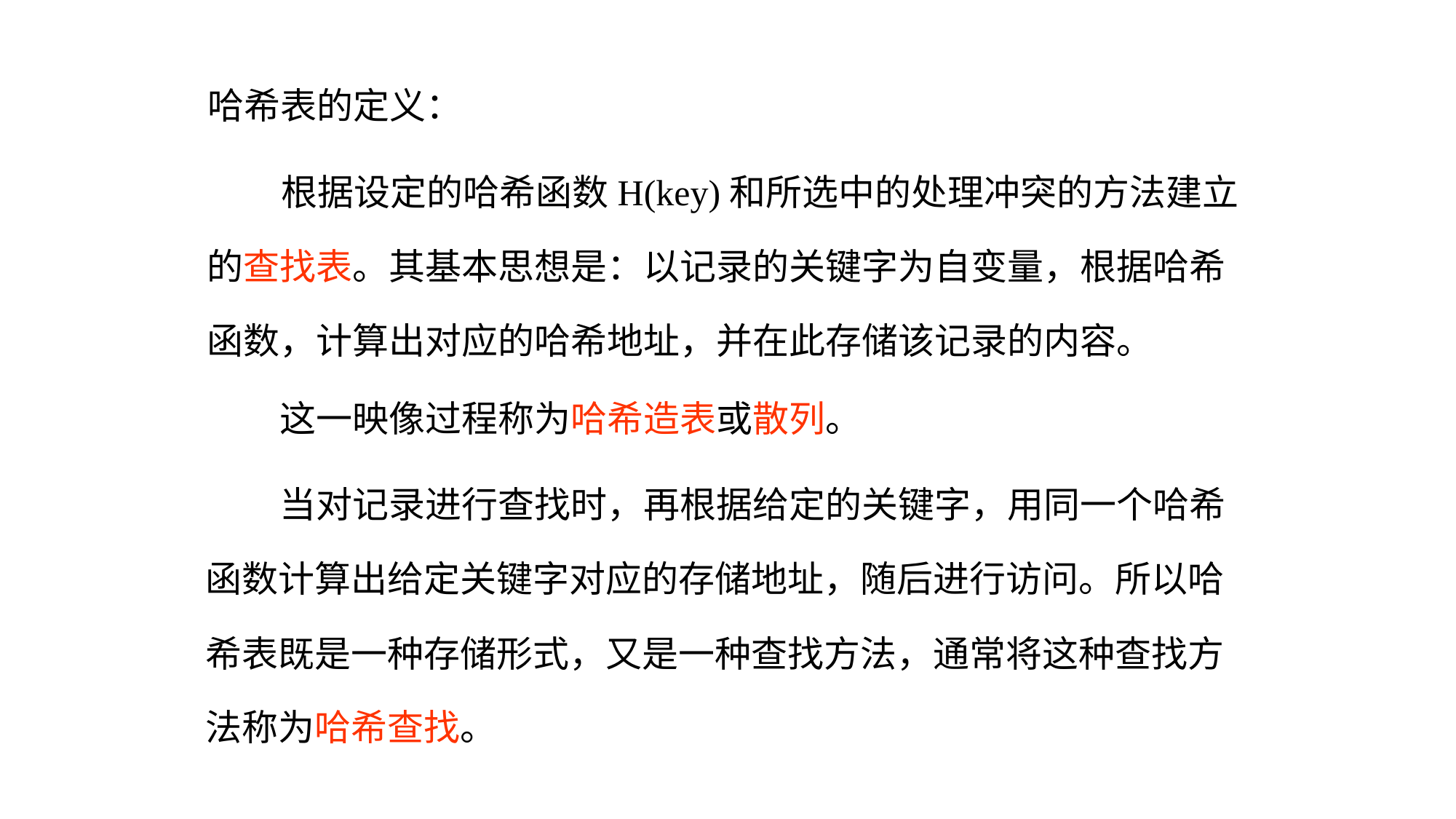

哈希表的定义：
        根据设定的哈希函数H(key)和所选中的处理冲突的方法建立
的查找表。其基本思想是：以记录的关键字为自变量，根据哈希
函数，计算出对应的哈希地址，并在此存储该记录的内容。
        这一映像过程称为哈希造表或散列。
        当对记录进行查找时，再根据给定的关键字，用同一个哈希
函数计算出给定关键字对应的存储地址，随后进行访问。所以哈
希表既是一种存储形式，又是一种查找方法，通常将这种查找方
法称为哈希查找。